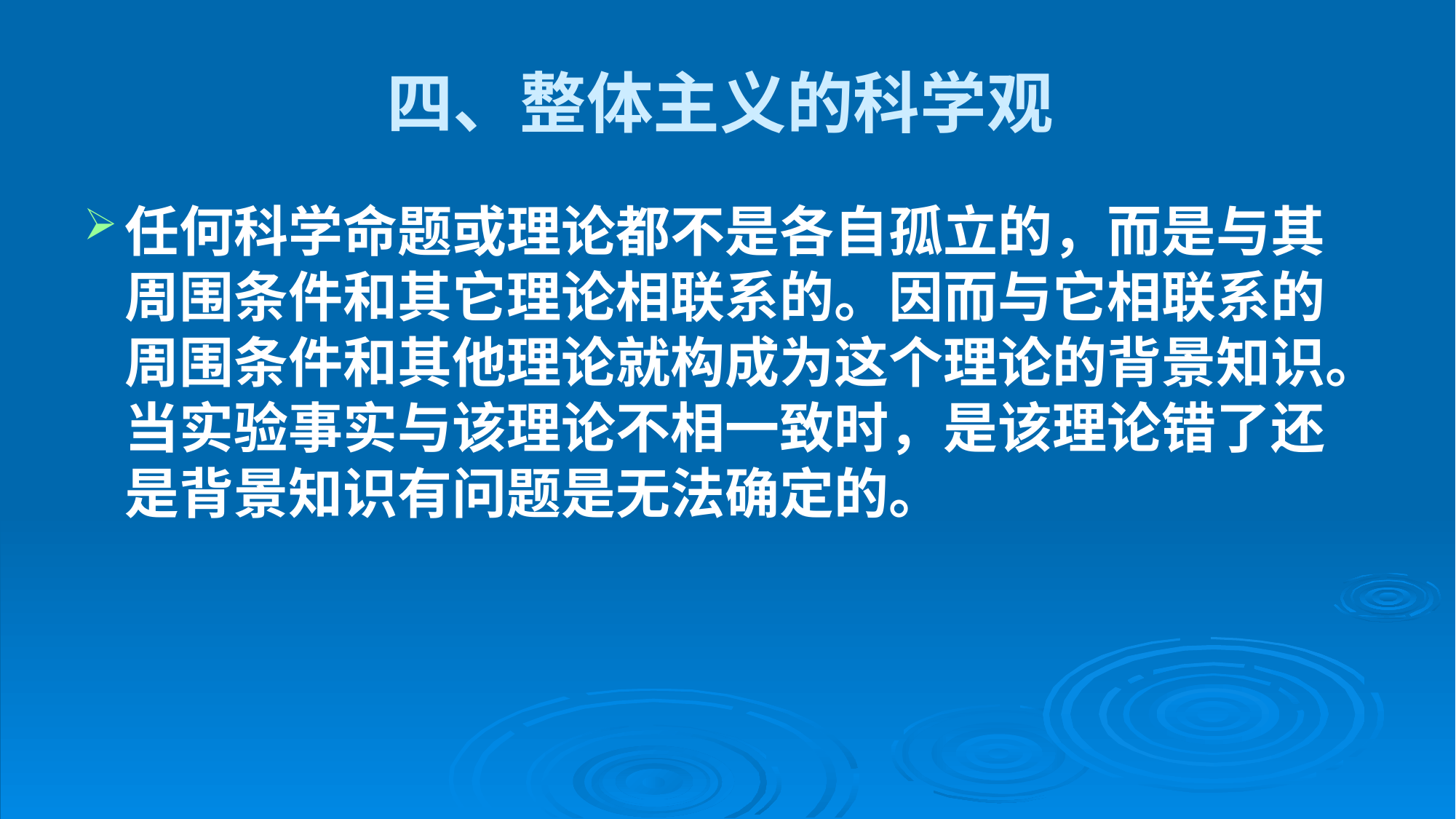

# 四、整体主义的科学观
任何科学命题或理论都不是各自孤立的，而是与其周围条件和其它理论相联系的。因而与它相联系的周围条件和其他理论就构成为这个理论的背景知识。当实验事实与该理论不相一致时，是该理论错了还是背景知识有问题是无法确定的。